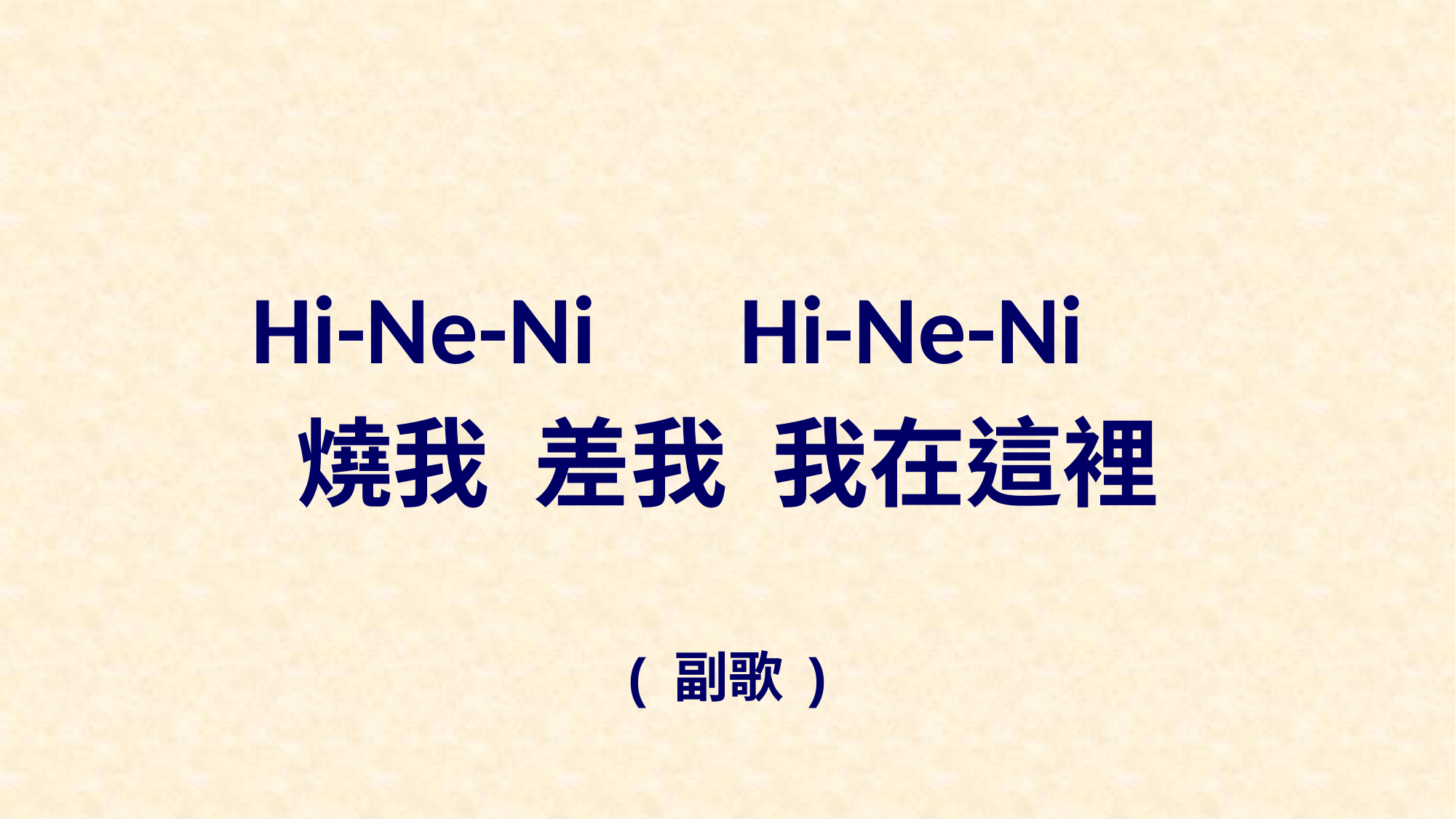

Hi-Ne-Ni　Hi-Ne-Ni
燒我  差我  我在這裡
( 副歌 )